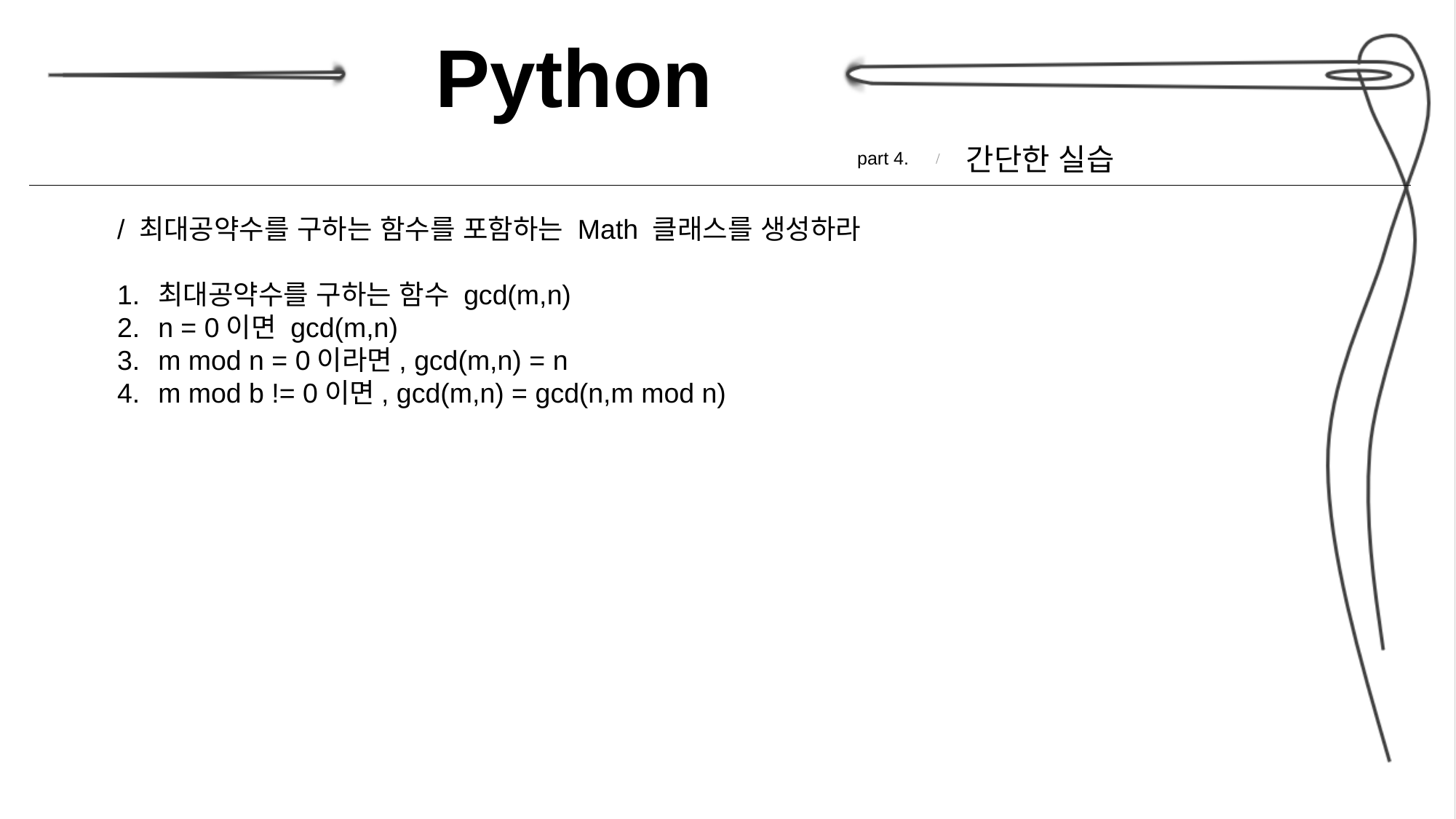

Python
간단한 실습
part 4.
/ 최대공약수를 구하는 함수를 포함하는 Math 클래스를 생성하라

최대공약수를 구하는 함수 gcd(m,n)
n = 0이면 gcd(m,n)
m mod n = 0이라면, gcd(m,n) = n
m mod b != 0이면, gcd(m,n) = gcd(n,m mod n)